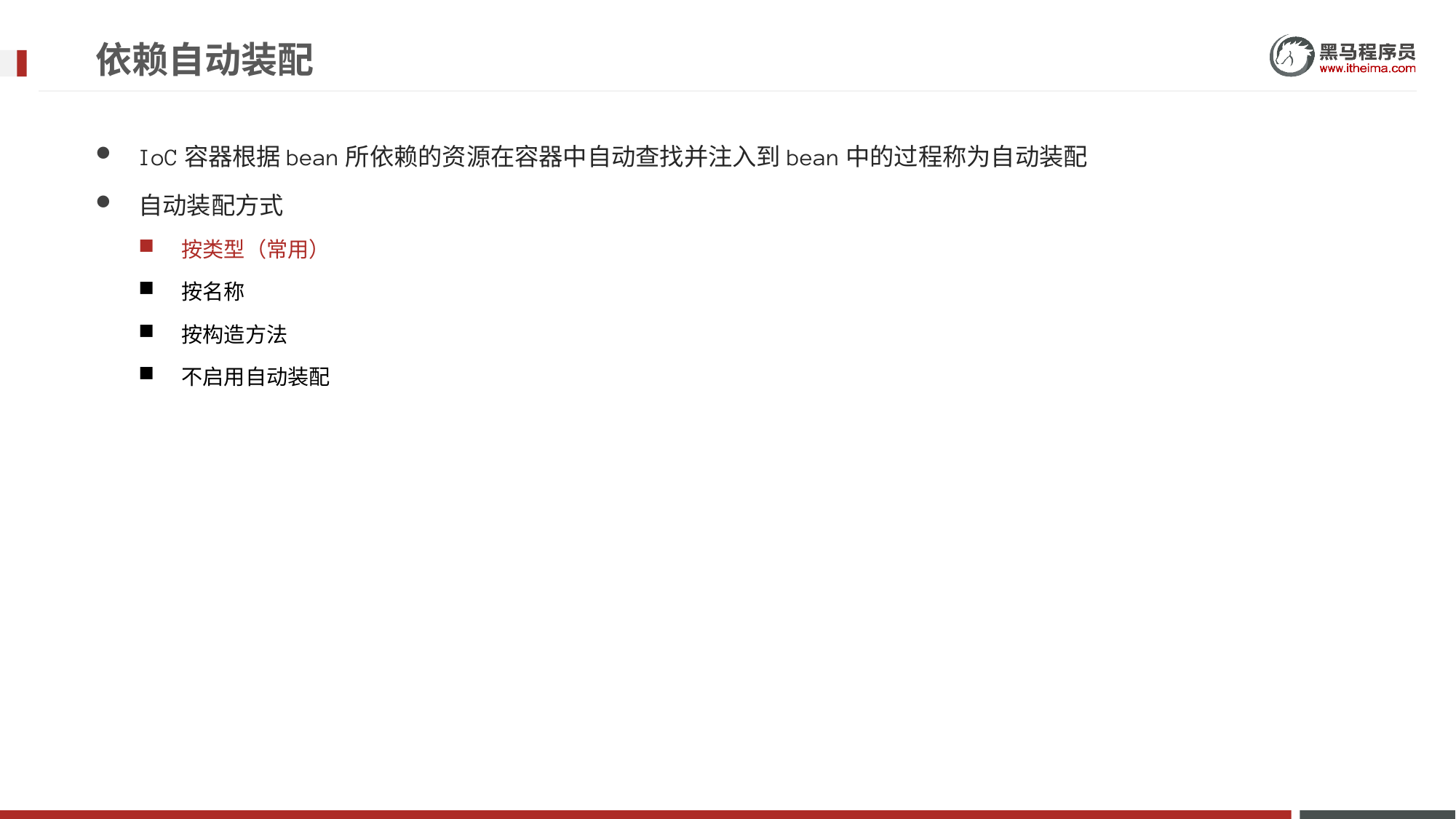

依赖自动装配
IoC容器根据bean所依赖的资源在容器中自动查找并注入到bean中的过程称为自动装配
自动装配方式
按类型（常用）
按名称
按构造方法
不启用自动装配